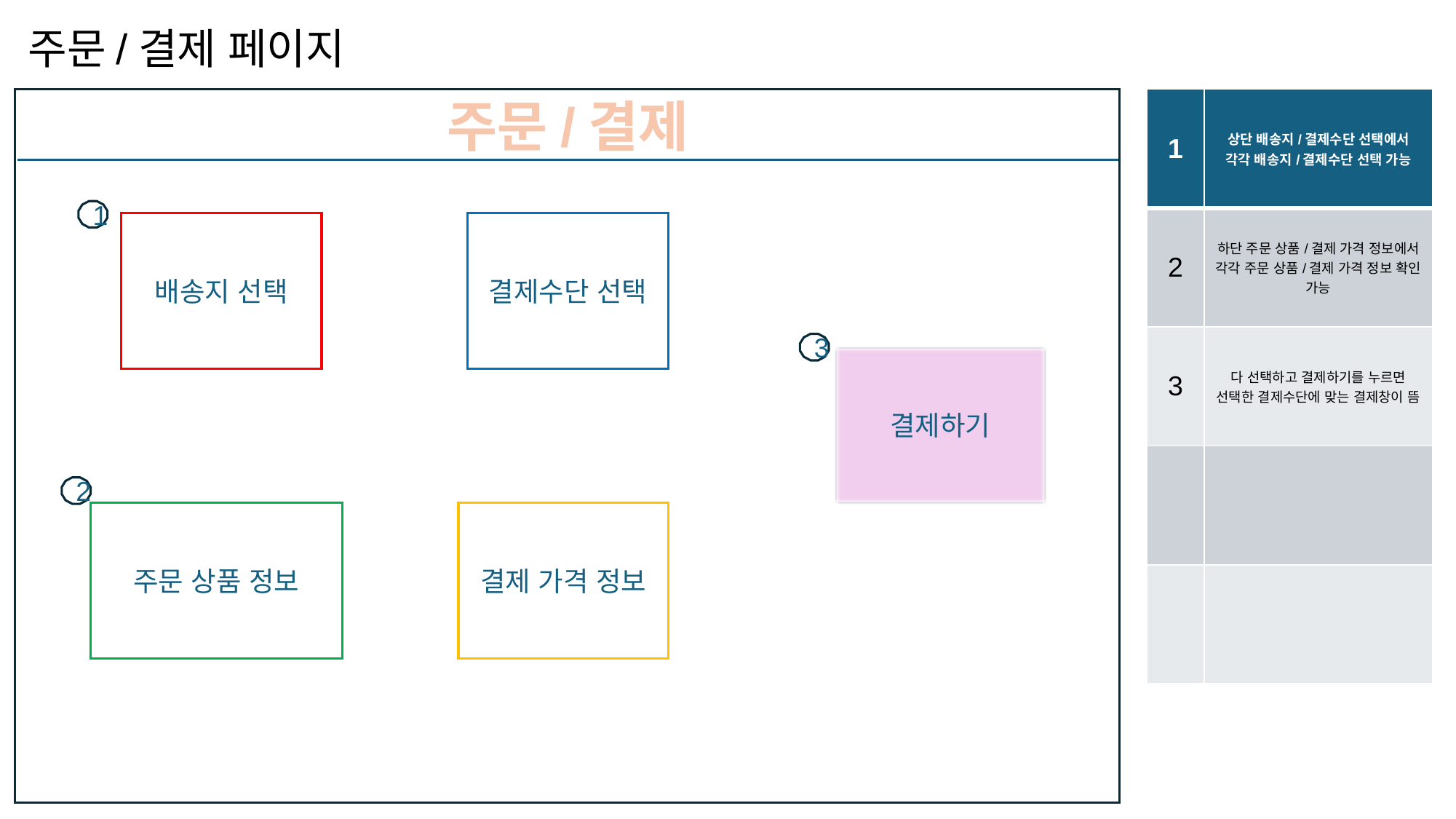

주문/결제 페이지
주문/결제

| 1 | 상단 배송지/결제수단 선택에서 각각 배송지/결제수단 선택 가능 |
| --- | --- |
| 2 | 하단 주문 상품/결제 가격 정보에서 각각 주문 상품/결제 가격 정보 확인 가능 |
| 3 | 다 선택하고 결제하기를 누르면 선택한 결제수단에 맞는 결제창이 뜸 |
|  |  |
|  |  |
1
배송지 선택
결제수단 선택
3
결제하기
2
주문 상품 정보
결제 가격 정보